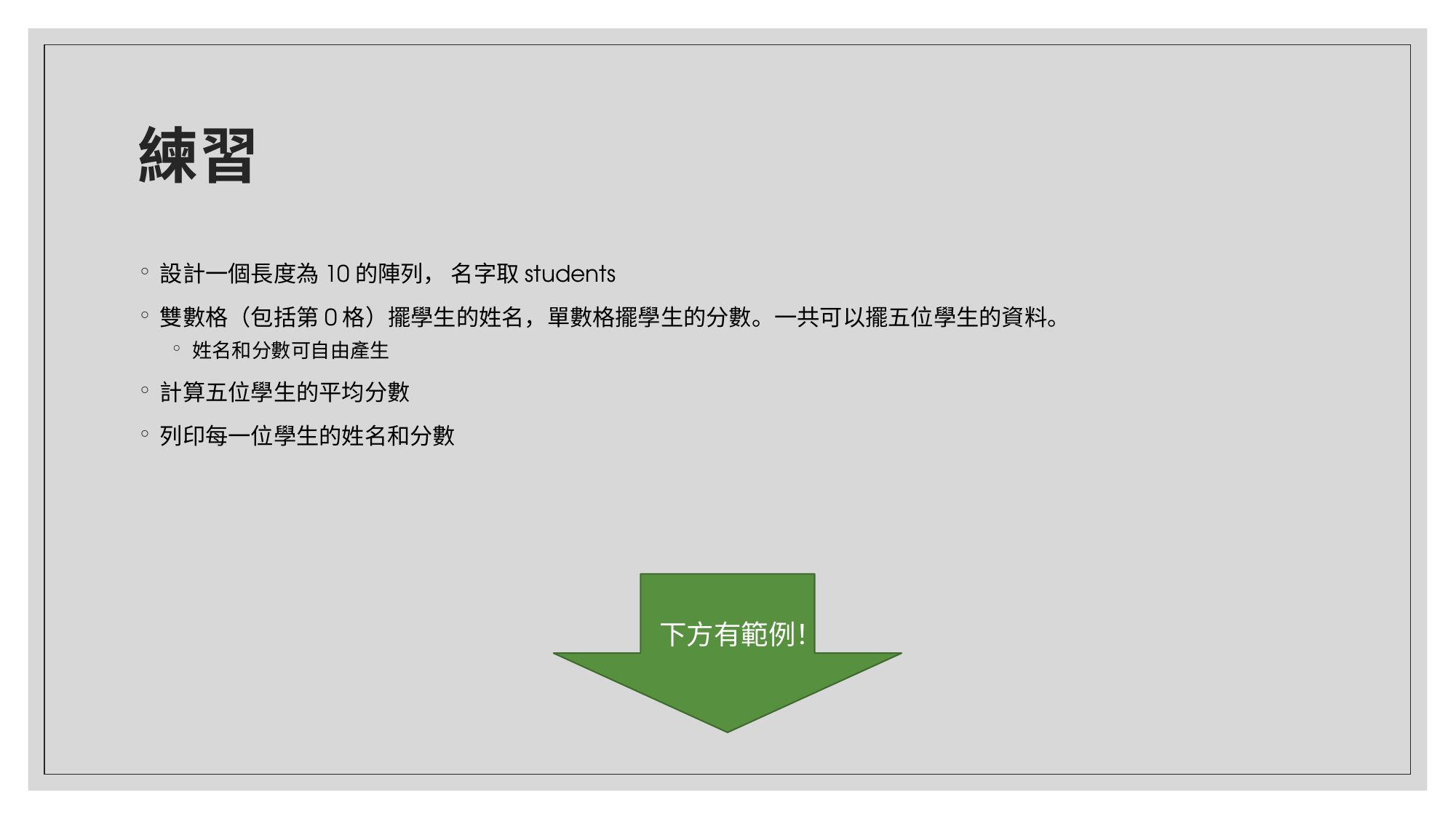

# 練習
設計一個長度為10的陣列， 名字取students
雙數格（包括第0格）擺學生的姓名，單數格擺學生的分數。一共可以擺五位學生的資料。
姓名和分數可自由產生
計算五位學生的平均分數
列印每一位學生的姓名和分數
下方有範例！